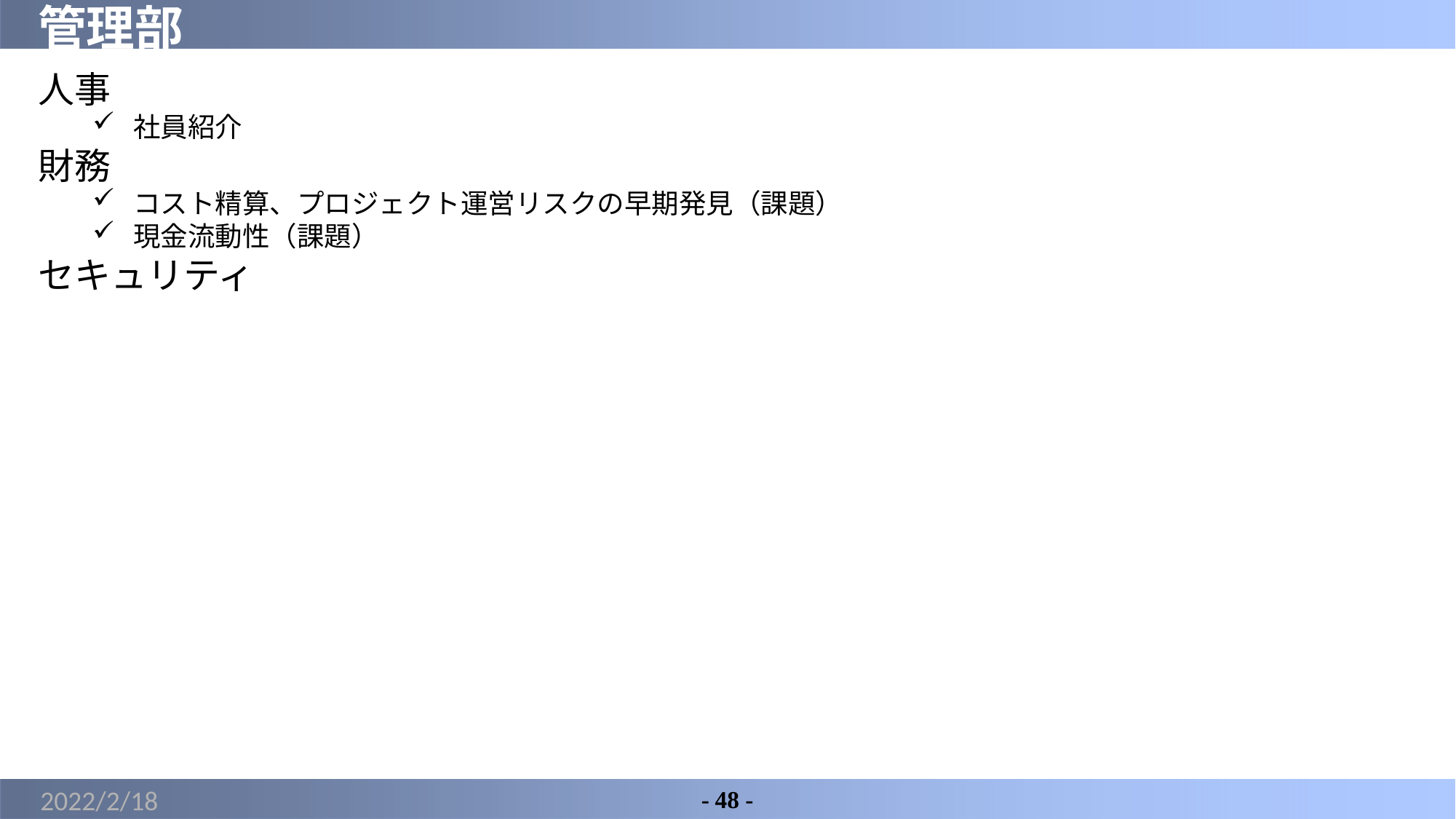

# 管理部
人事
社員紹介
財務
コスト精算、プロジェクト運営リスクの早期発見（課題）
現金流動性（課題）
セキュリティ

2022/2/18
- 48 -